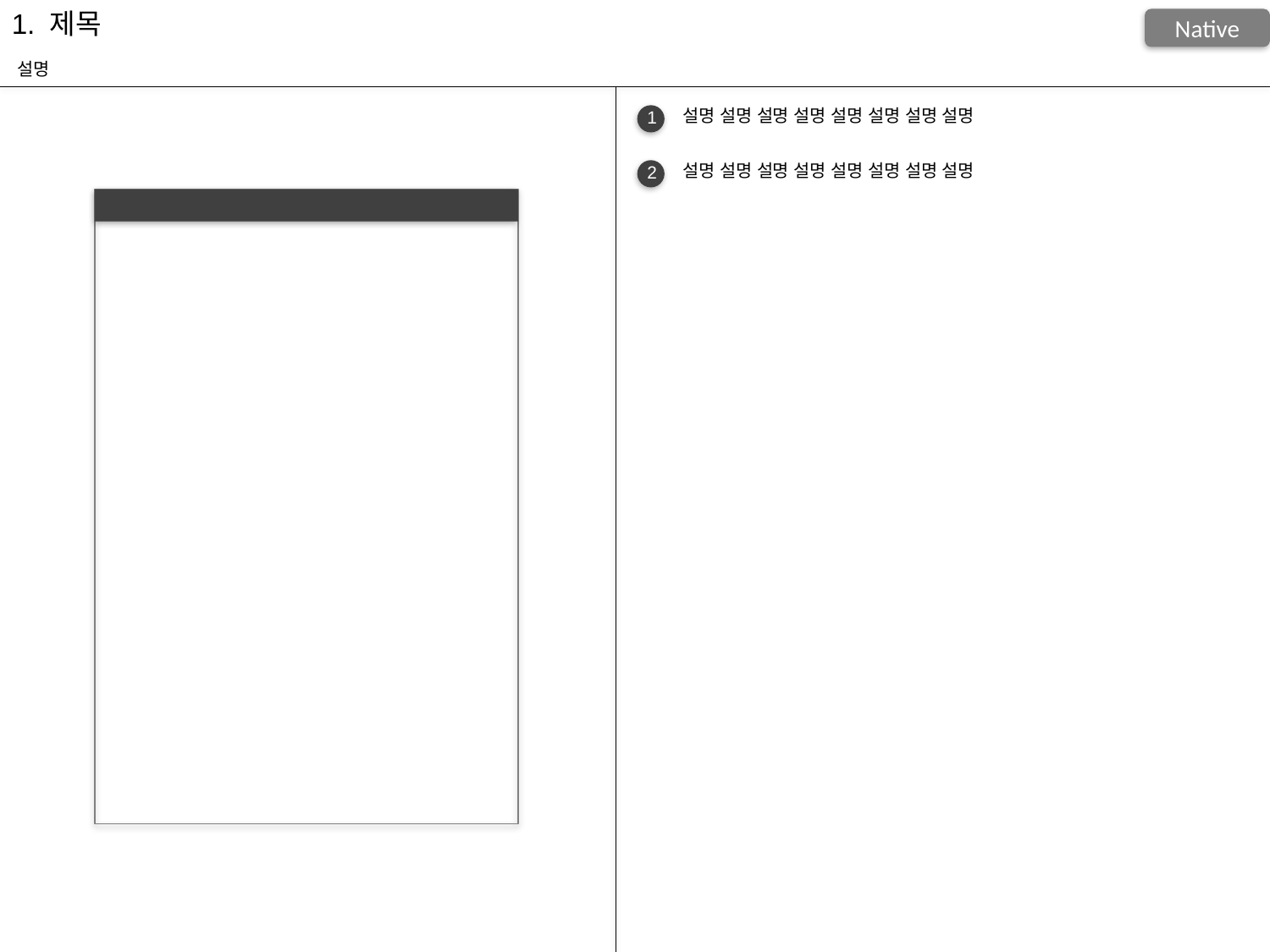

1. 제목
Native
설명
설명 설명 설명 설명 설명 설명 설명 설명
1

설명 설명 설명 설명 설명 설명 설명 설명
2